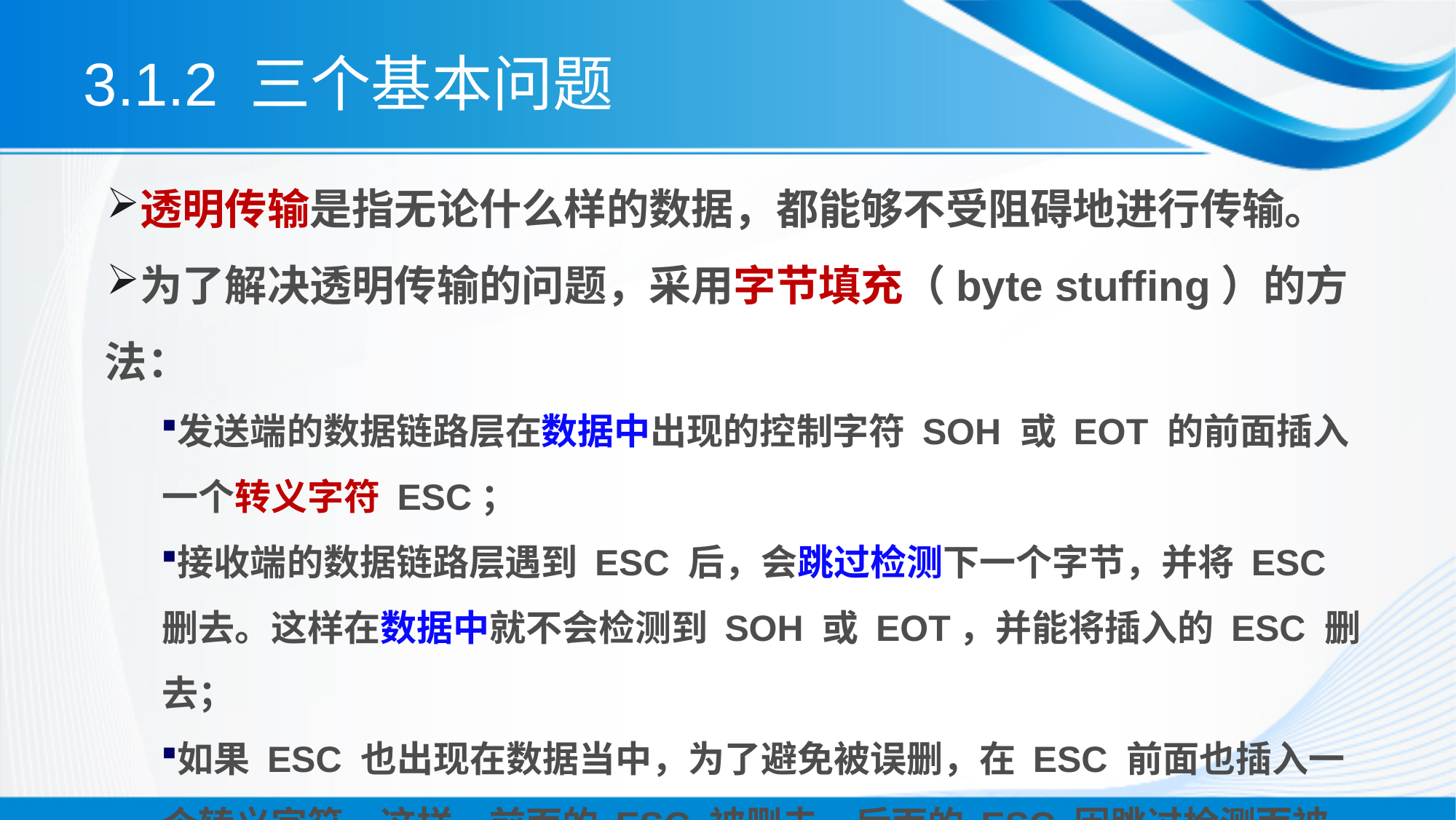

# 3.1.2 三个基本问题
透明传输是指无论什么样的数据，都能够不受阻碍地进行传输。
为了解决透明传输的问题，采用字节填充（byte stuffing）的方法：
发送端的数据链路层在数据中出现的控制字符 SOH 或 EOT 的前面插入一个转义字符 ESC；
接收端的数据链路层遇到 ESC 后，会跳过检测下一个字节，并将 ESC 删去。这样在数据中就不会检测到 SOH 或 EOT，并能将插入的 ESC 删去；
如果 ESC 也出现在数据当中，为了避免被误删，在 ESC 前面也插入一个转义字符。这样，前面的 ESC 被删去，后面的 ESC 因跳过检测而被保留。